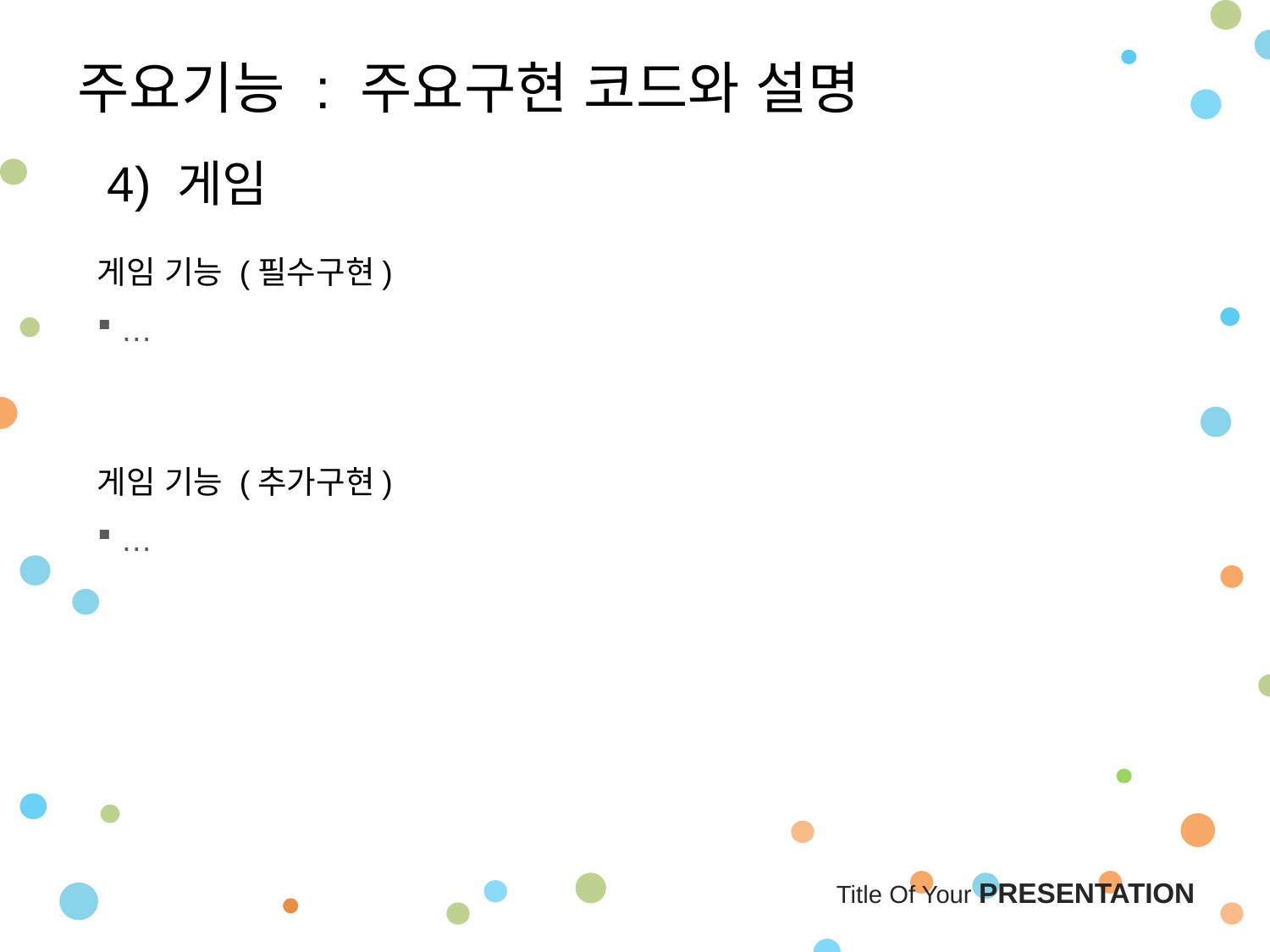

주요기능 : 주요구현 코드와 설명

4) 게임

게임 기능 (필수구현)
 …
게임 기능 (추가구현)
 …
 Title Of Your PRESENTATION